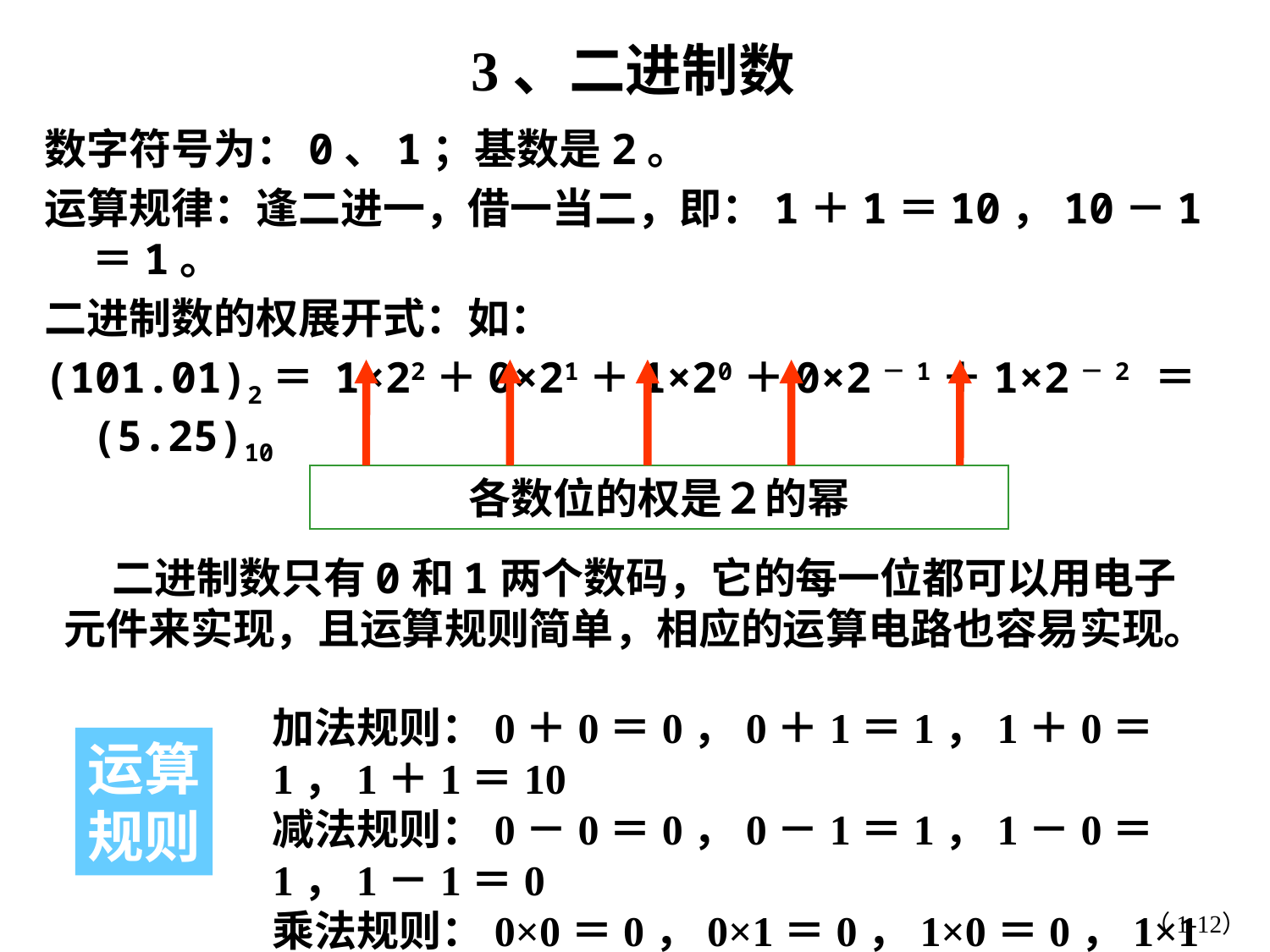

3、二进制数
数字符号为：0、1；基数是2。
运算规律：逢二进一，借一当二，即：1＋1＝10，10－1＝1。
二进制数的权展开式：如：
(101.01)2＝ 1×22＋0×21＋1×20＋0×2－1＋1×2－2 ＝(5.25)10

各数位的权是２的幂
    二进制数只有0和1两个数码，它的每一位都可以用电子元件来实现，且运算规则简单，相应的运算电路也容易实现。

加法规则：0＋0＝0，0＋1＝1，1＋0＝1，1＋1＝10
减法规则：0－0＝0，0－1＝1，1－0＝1，1－1＝0
乘法规则：0×0＝0，0×1＝0，1×0＝0，1×1＝1
除法规则：0÷1＝0，1÷1＝1
运算规则
（1-12）